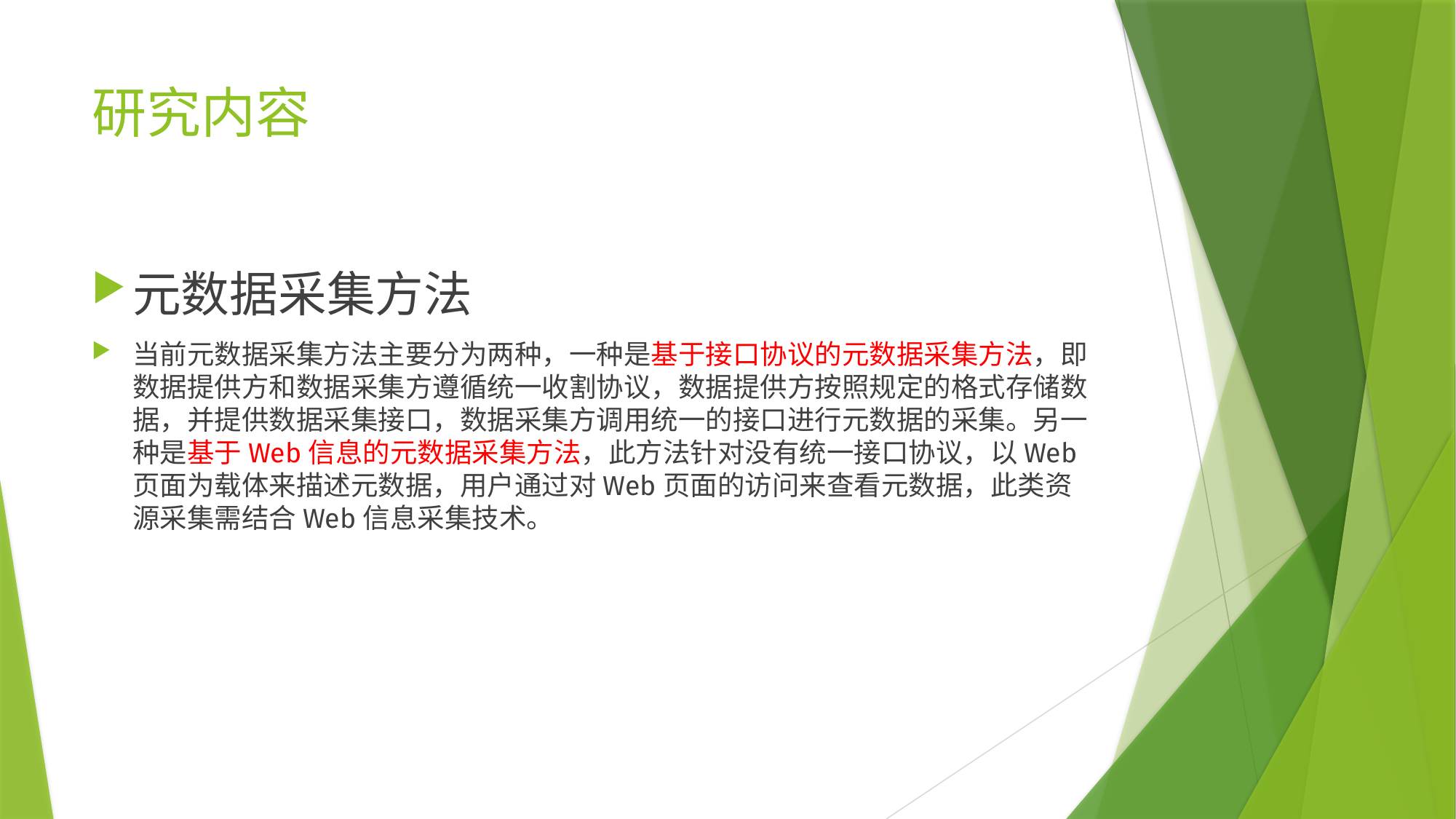

# 研究内容
元数据采集方法
当前元数据采集方法主要分为两种，一种是基于接口协议的元数据采集方法，即数据提供方和数据采集方遵循统一收割协议，数据提供方按照规定的格式存储数据，并提供数据采集接口，数据采集方调用统一的接口进行元数据的采集。另一种是基于Web信息的元数据采集方法，此方法针对没有统一接口协议，以Web页面为载体来描述元数据，用户通过对Web页面的访问来查看元数据，此类资源采集需结合Web信息采集技术。